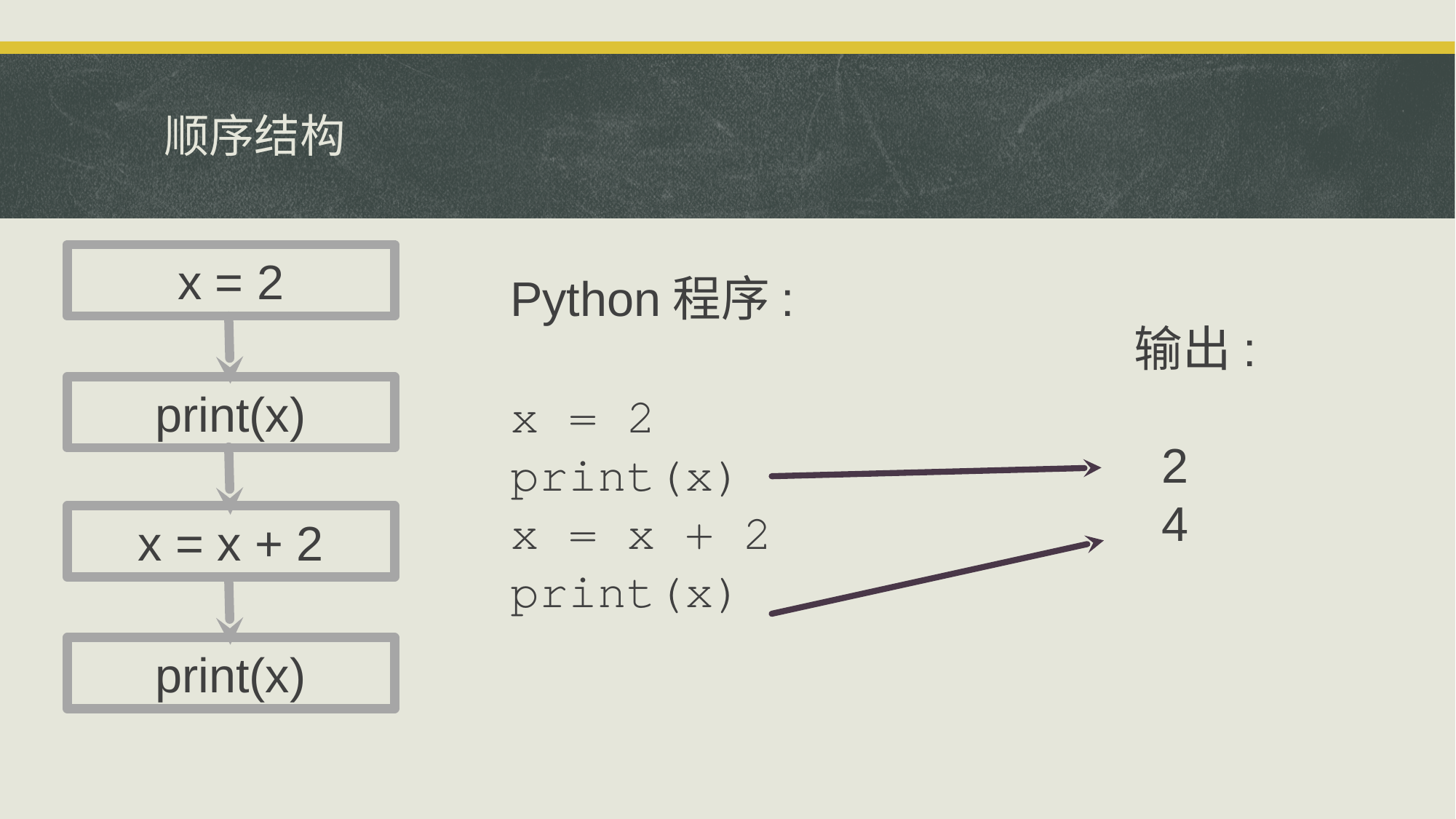

# 顺序结构
x = 2
Python程序:

x = 2
print(x)
x = x + 2
print(x)
输出:

  2
  4
print(x)
x = x + 2
print(x)